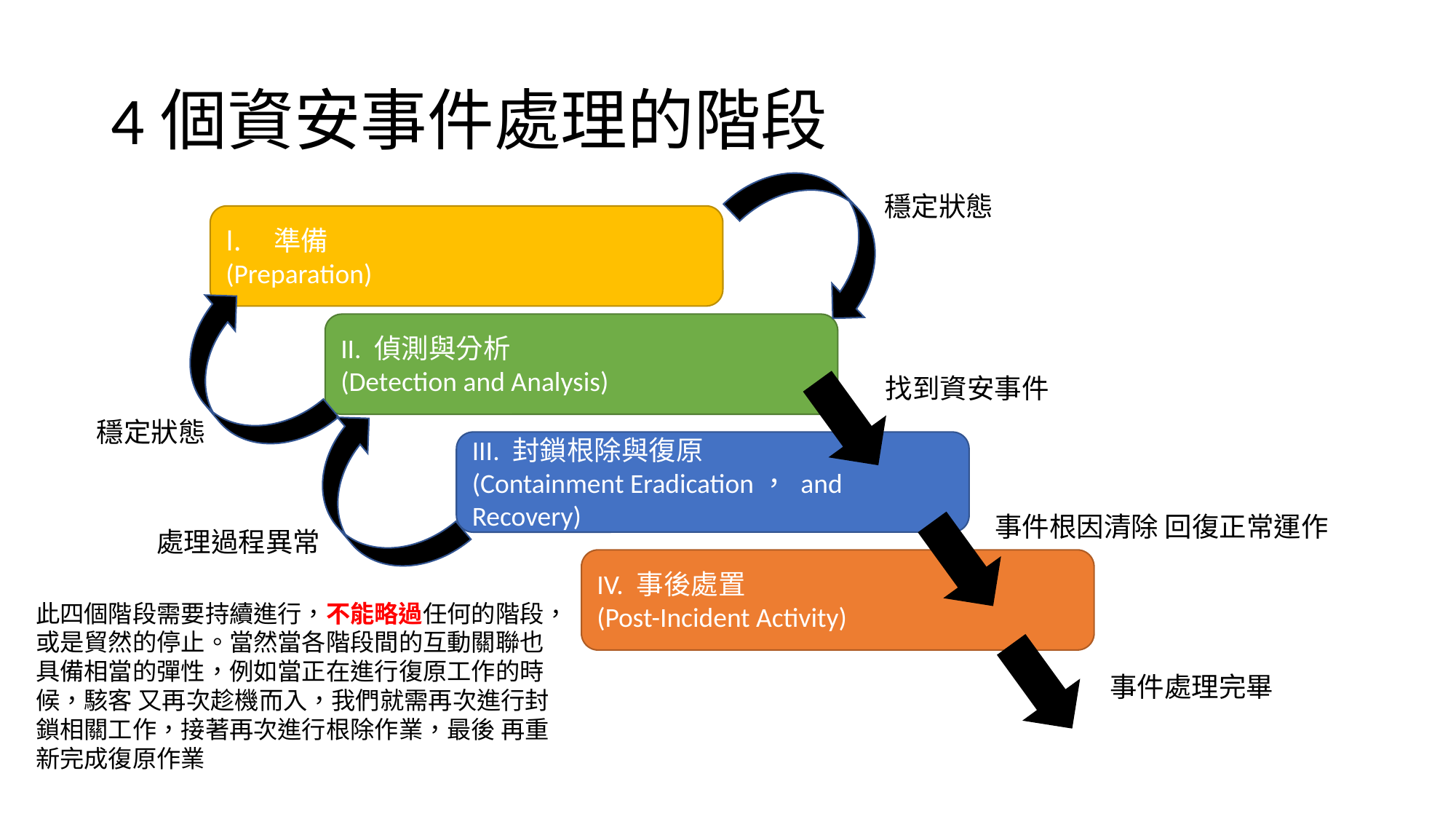

# 4個資安事件處理的階段

穩定狀態
準備
(Preparation)

II. 偵測與分析
(Detection and Analysis)
找到資安事件

穩定狀態
III. 封鎖根除與復原
(Containment Eradication， and Recovery)
事件根因清除 回復正常運作
處理過程異常

IV. 事後處置
(Post-Incident Activity)
此四個階段需要持續進行，不能略過任何的階段，或是貿然的停止。當然當各階段間的互動關聯也具備相當的彈性，例如當正在進行復原工作的時候，駭客 又再次趁機而入，我們就需再次進行封鎖相關工作，接著再次進行根除作業，最後 再重新完成復原作業

事件處理完畢